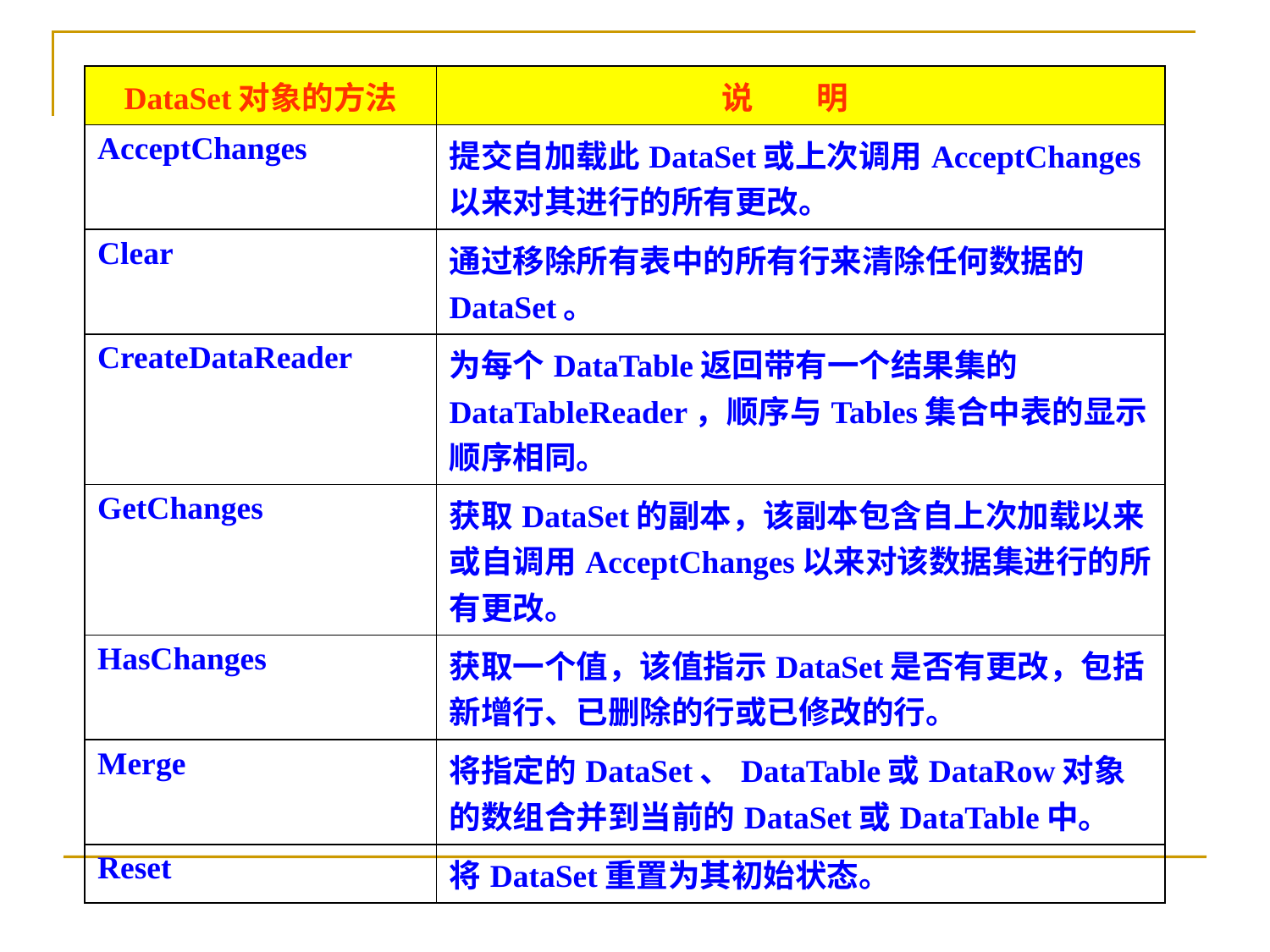

| DataSet对象的方法 | 说　　明 |
| --- | --- |
| AcceptChanges | 提交自加载此DataSet或上次调用AcceptChanges以来对其进行的所有更改。 |
| Clear | 通过移除所有表中的所有行来清除任何数据的DataSet。 |
| CreateDataReader | 为每个DataTable返回带有一个结果集的DataTableReader，顺序与Tables集合中表的显示顺序相同。 |
| GetChanges | 获取DataSet的副本，该副本包含自上次加载以来或自调用AcceptChanges以来对该数据集进行的所有更改。 |
| HasChanges | 获取一个值，该值指示DataSet是否有更改，包括新增行、已删除的行或已修改的行。 |
| Merge | 将指定的DataSet、DataTable或DataRow对象的数组合并到当前的DataSet或DataTable中。 |
| Reset | 将DataSet重置为其初始状态。 |